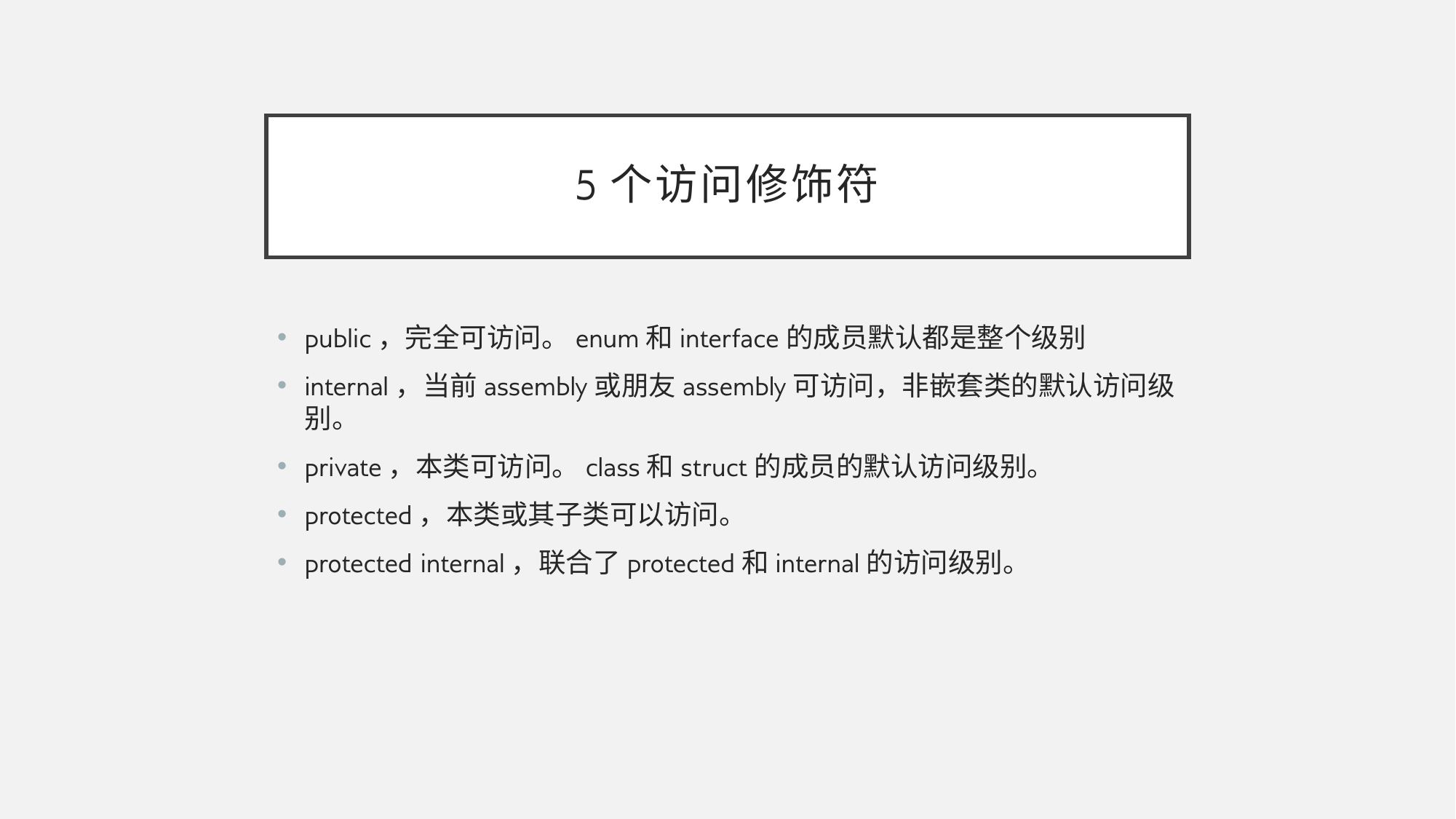

# 5个访问修饰符
public，完全可访问。enum和interface的成员默认都是整个级别
internal，当前assembly或朋友assembly可访问，非嵌套类的默认访问级别。
private，本类可访问。class和struct的成员的默认访问级别。
protected，本类或其子类可以访问。
protected internal，联合了protected和internal的访问级别。